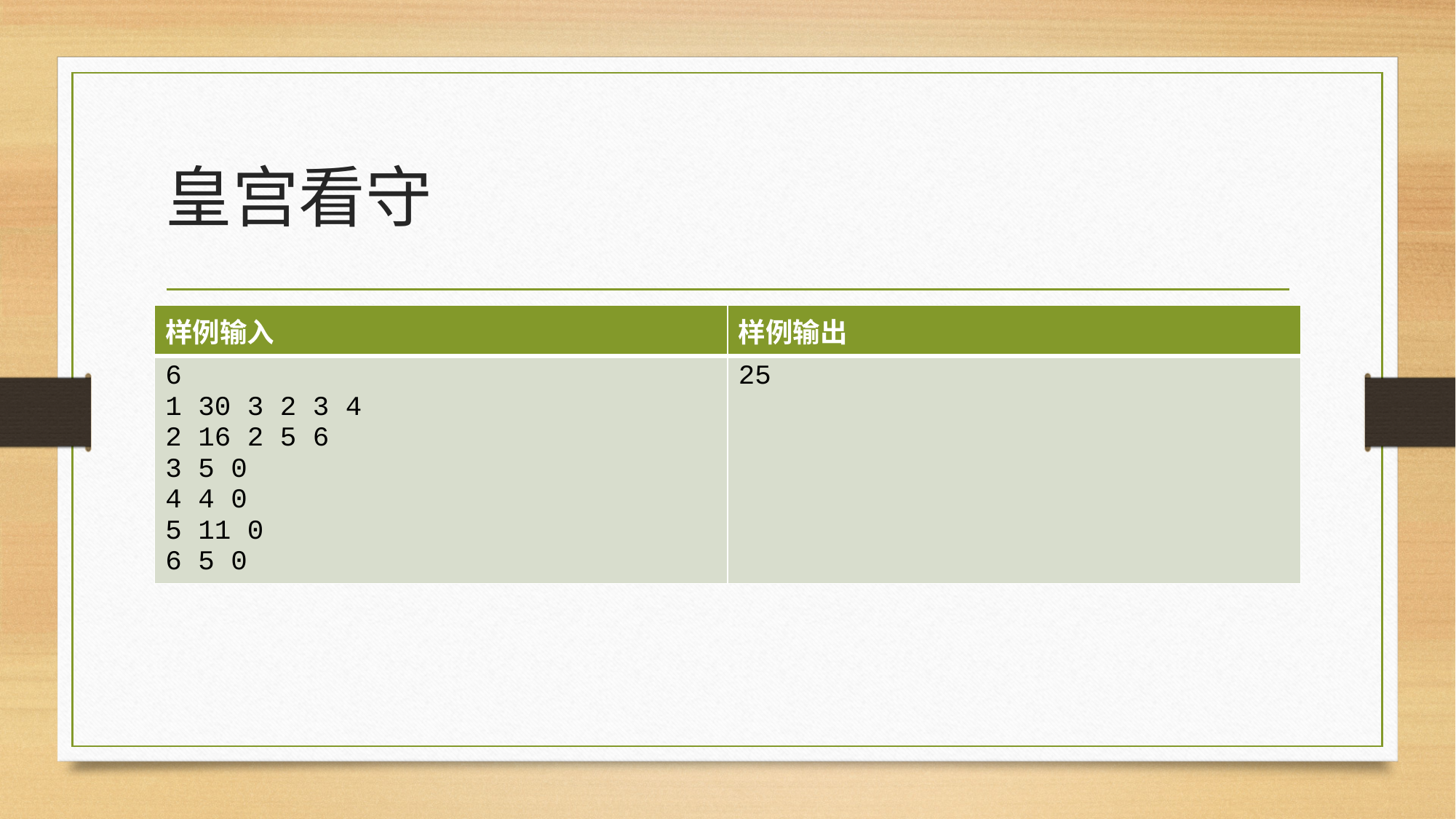

# 皇宫看守
| 样例输入 | 样例输出 |
| --- | --- |
| 6 1 30 3 2 3 4 2 16 2 5 6 3 5 0 4 4 0 5 11 0 6 5 0 | 25 |